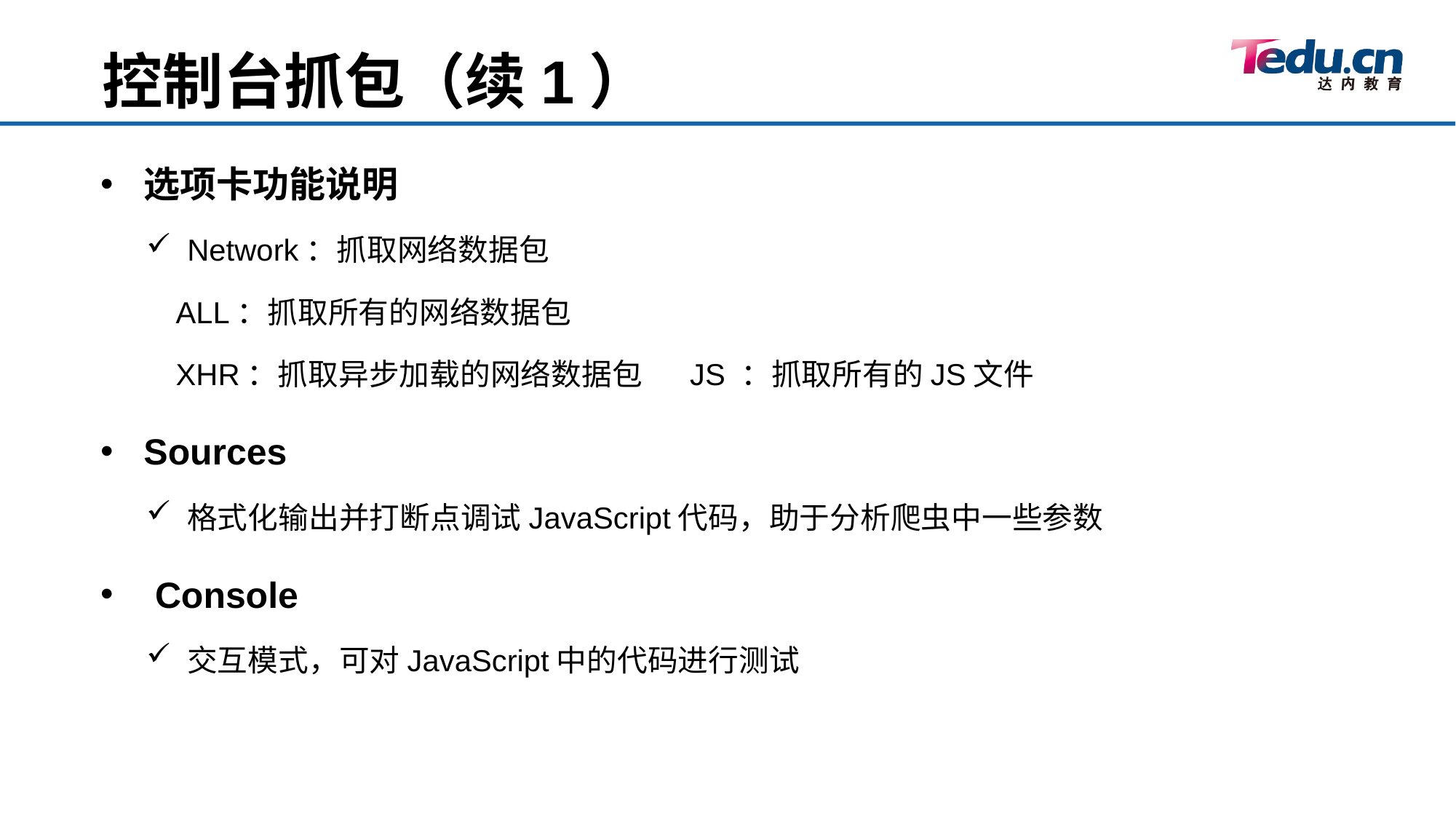

控制台抓包（续1）
选项卡功能说明
Network：抓取网络数据包
         ALL：抓取所有的网络数据包
         XHR：抓取异步加载的网络数据包      JS ：抓取所有的JS文件
Sources
格式化输出并打断点调试JavaScript代码，助于分析爬虫中一些参数
Console
交互模式，可对JavaScript中的代码进行测试